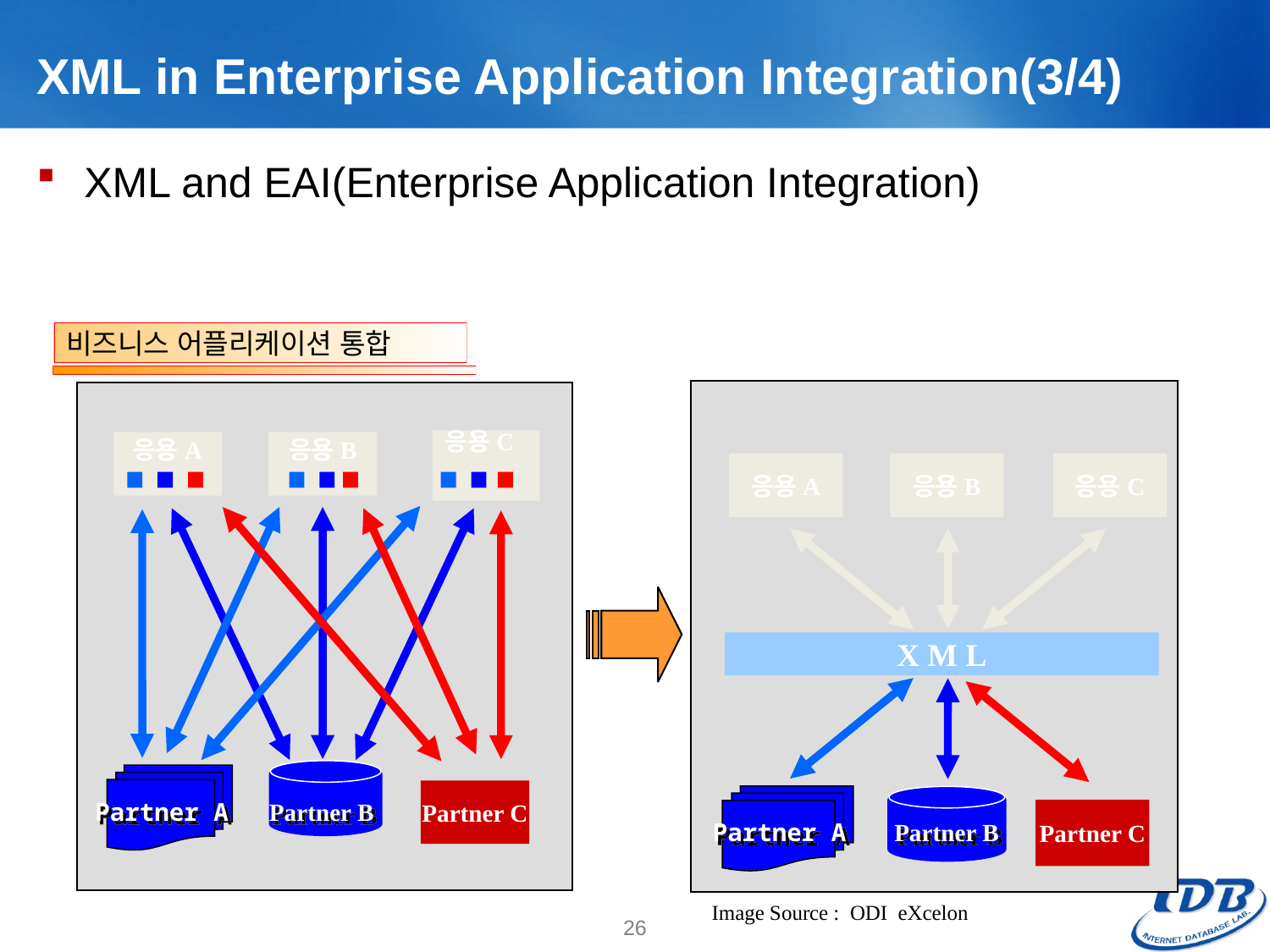

# XML in Enterprise Application Integration(3/4)

XML and EAI(Enterprise Application Integration)
비즈니스 어플리케이션 통합

응용A
응용B
응용C

X M L

Partner C

Partner A

Partner B

응용C

응용A
응용B

Partner C

Partner A
Partner B

Image Source :  ODI  eXcelon
26